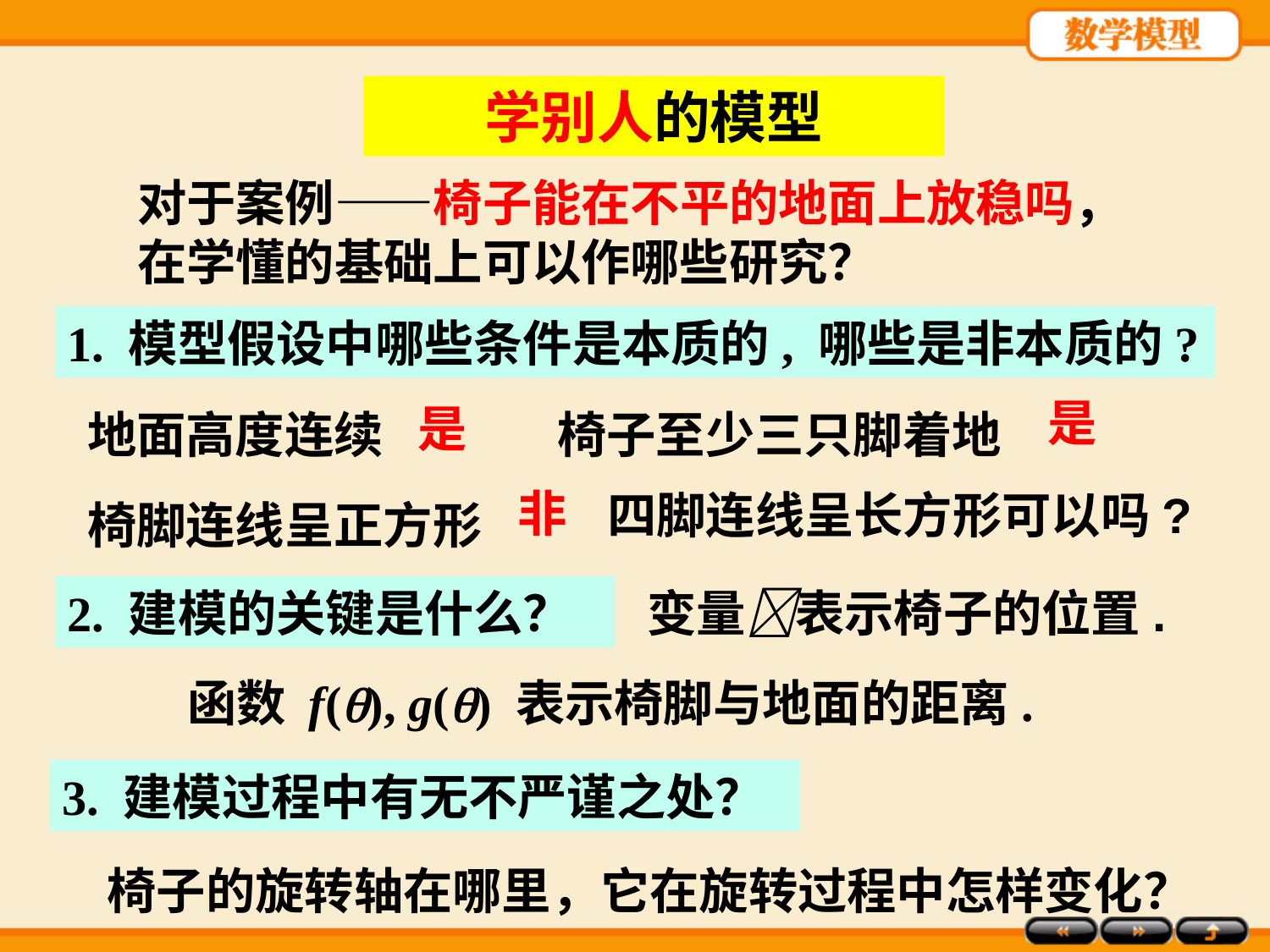

学别人的模型
对于案例——椅子能在不平的地面上放稳吗，在学懂的基础上可以作哪些研究？
1. 模型假设中哪些条件是本质的, 哪些是非本质的?
地面高度连续
椅子至少三只脚着地
是
是
非
椅脚连线呈正方形
四脚连线呈长方形可以吗?
2. 建模的关键是什么？
变量θ表示椅子的位置.
函数 f(θ), g(θ) 表示椅脚与地面的距离.
3. 建模过程中有无不严谨之处？
椅子的旋转轴在哪里，它在旋转过程中怎样变化？